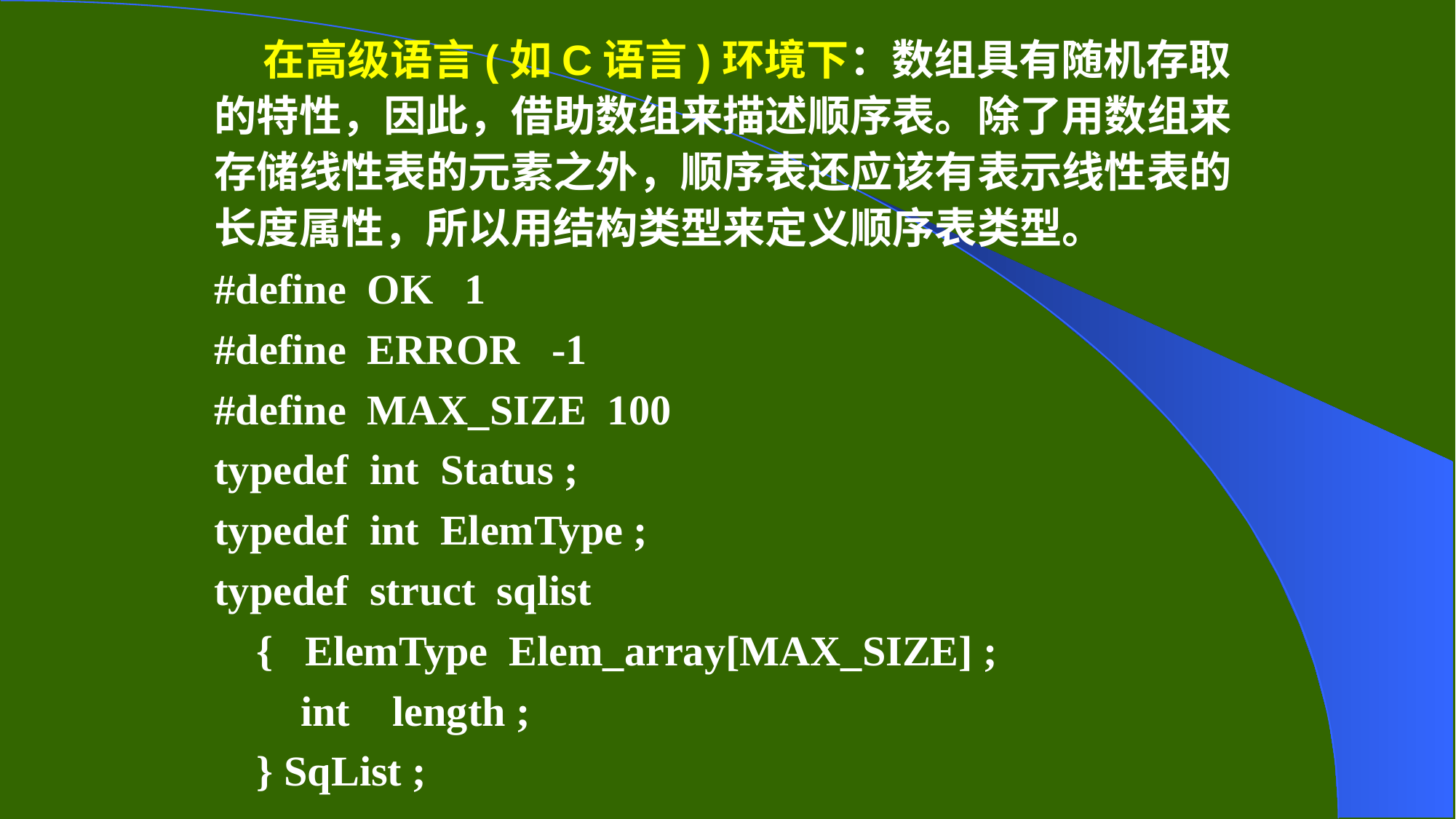

# 在高级语言(如C语言)环境下：数组具有随机存取的特性，因此，借助数组来描述顺序表。除了用数组来存储线性表的元素之外，顺序表还应该有表示线性表的长度属性，所以用结构类型来定义顺序表类型。
#define  OK   1
#define  ERROR   -1
#define  MAX_SIZE  100
typedef  int  Status ;
typedef  int  ElemType ;
typedef  struct  sqlist
{   ElemType  Elem_array[MAX_SIZE] ;
int    length ;
} SqList ;